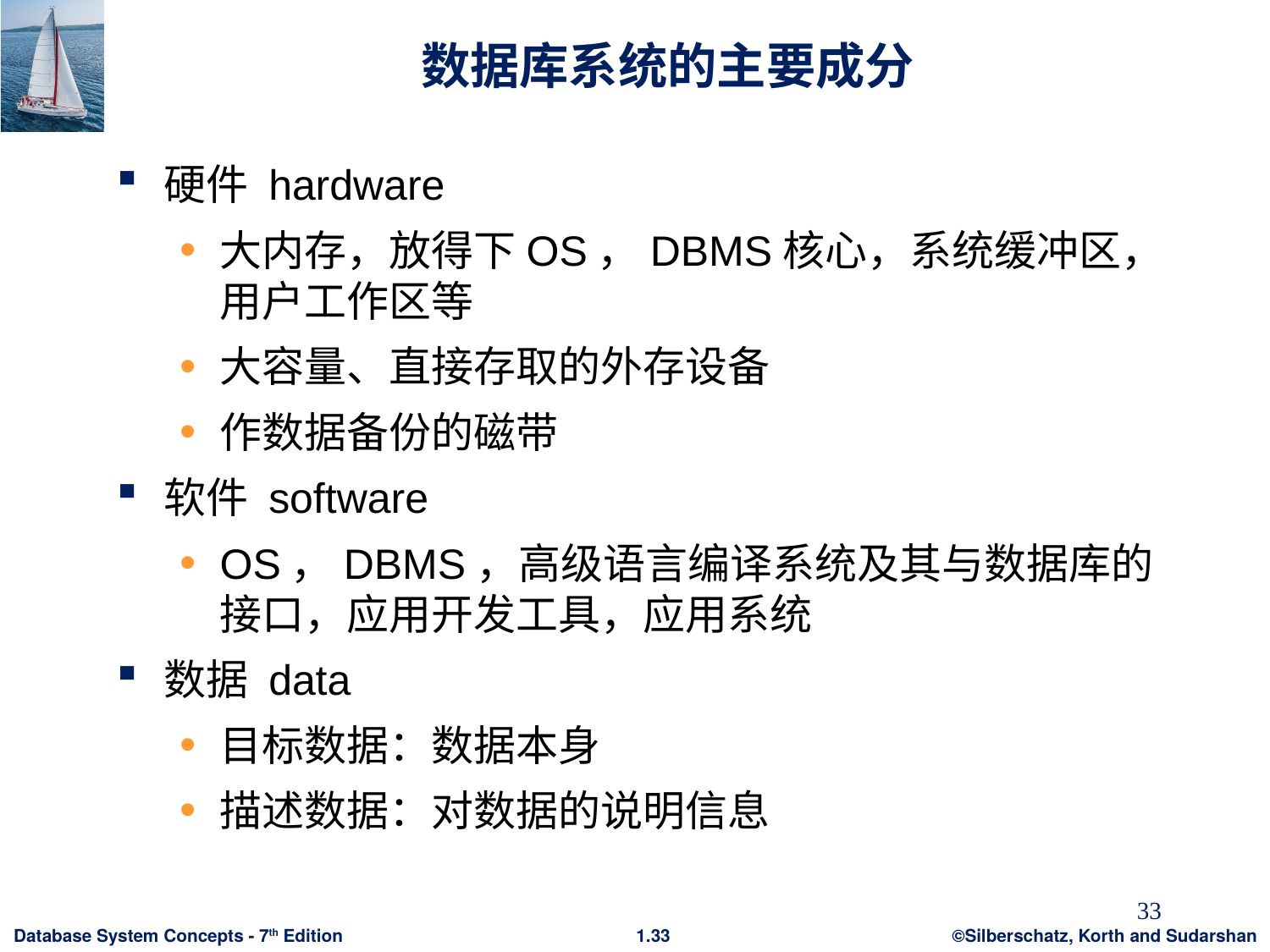

33
# 数据库系统的主要成分
硬件 hardware
大内存，放得下OS，DBMS核心，系统缓冲区，用户工作区等
大容量、直接存取的外存设备
作数据备份的磁带
软件 software
OS，DBMS，高级语言编译系统及其与数据库的接口，应用开发工具，应用系统
数据 data
目标数据：数据本身
描述数据：对数据的说明信息